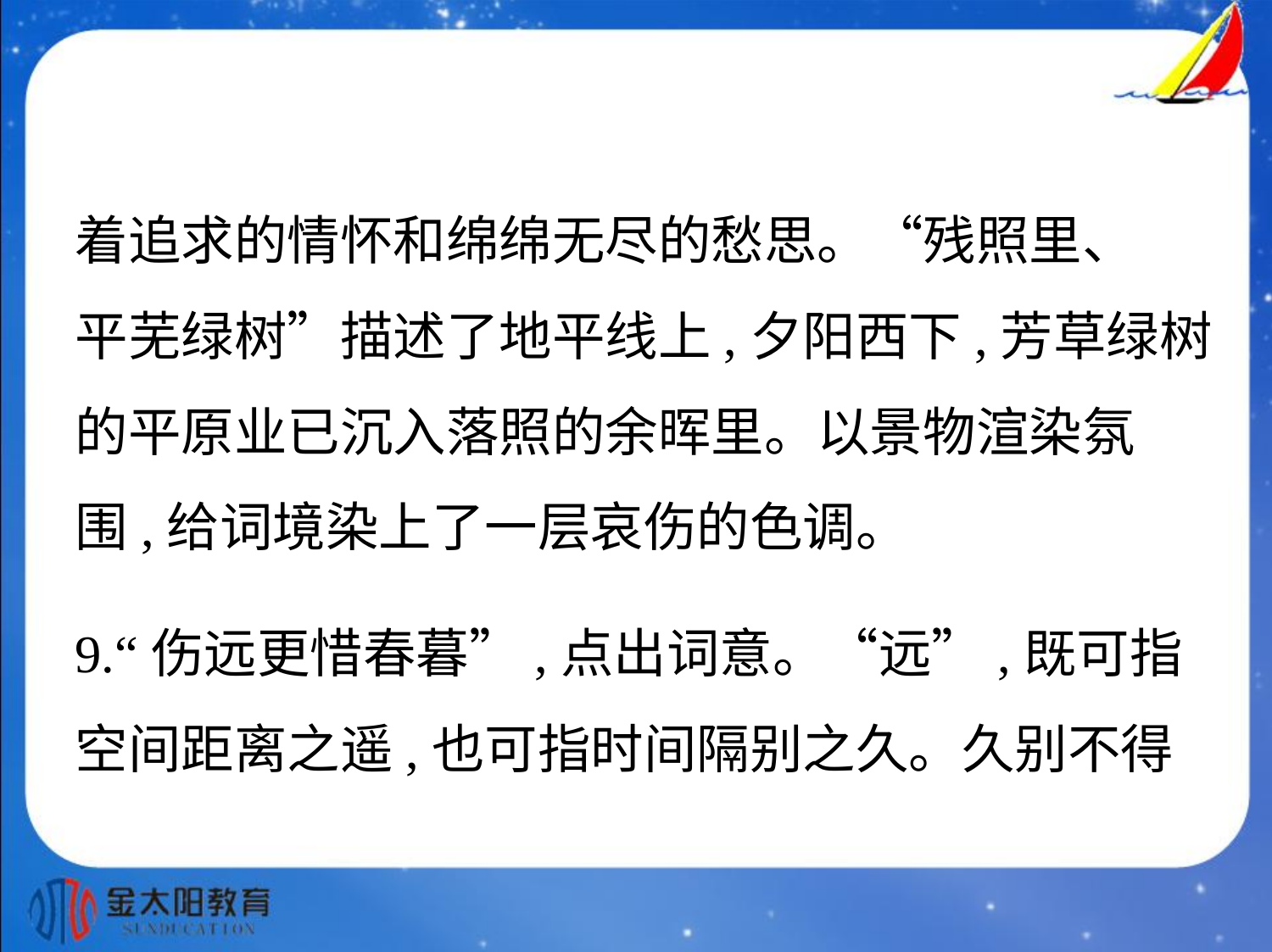

着追求的情怀和绵绵无尽的愁思。“残照里、
平芜绿树”描述了地平线上,夕阳西下,芳草绿树
的平原业已沉入落照的余晖里。以景物渲染氛
围,给词境染上了一层哀伤的色调。
9.“伤远更惜春暮”,点出词意。“远”,既可指
空间距离之遥,也可指时间隔别之久。久别不得